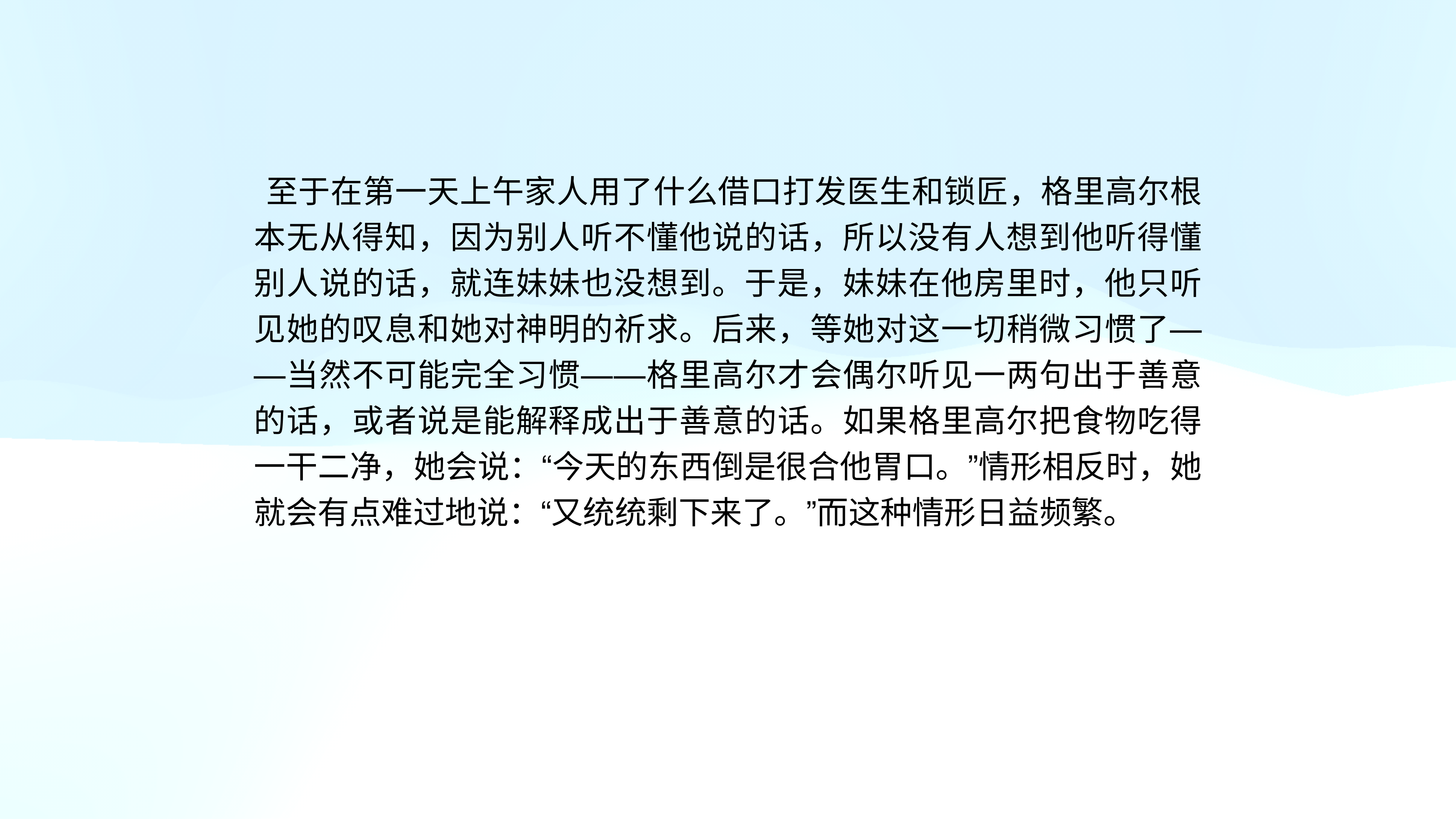

至于在第一天上午家人用了什么借口打发医生和锁匠，格里高尔根本无从得知，因为别人听不懂他说的话，所以没有人想到他听得懂别人说的话，就连妹妹也没想到。于是，妹妹在他房里时，他只听见她的叹息和她对神明的祈求。后来，等她对这一切稍微习惯了——当然不可能完全习惯——格里高尔才会偶尔听见一两句出于善意的话，或者说是能解释成出于善意的话。如果格里高尔把食物吃得一干二净，她会说：“今天的东西倒是很合他胃口。”情形相反时，她就会有点难过地说：“又统统剩下来了。”而这种情形日益频繁。